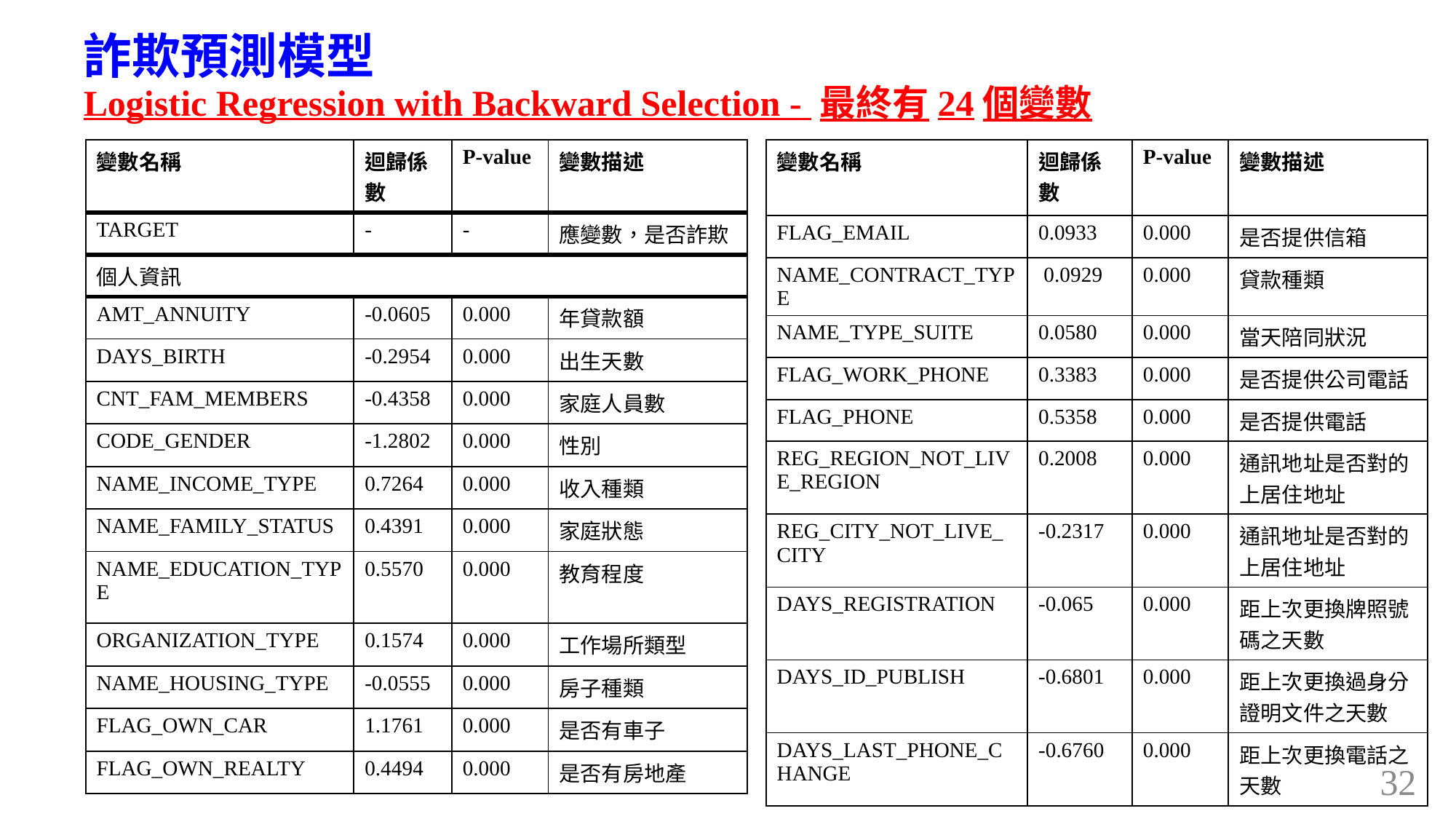

詐欺預測模型
Logistic Regression with Backward Selection - 最終有24個變數
| 變數名稱 | 迴歸係數 | P-value | 變數描述 |
| --- | --- | --- | --- |
| FLAG\_EMAIL | 0.0933 | 0.000 | 是否提供信箱 |
| NAME\_CONTRACT\_TYPE | 0.0929 | 0.000 | 貸款種類 |
| NAME\_TYPE\_SUITE | 0.0580 | 0.000 | 當天陪同狀況 |
| FLAG\_WORK\_PHONE | 0.3383 | 0.000 | 是否提供公司電話 |
| FLAG\_PHONE | 0.5358 | 0.000 | 是否提供電話 |
| REG\_REGION\_NOT\_LIVE\_REGION | 0.2008 | 0.000 | 通訊地址是否對的上居住地址 |
| REG\_CITY\_NOT\_LIVE\_CITY | -0.2317 | 0.000 | 通訊地址是否對的上居住地址 |
| DAYS\_REGISTRATION | -0.065 | 0.000 | 距上次更換牌照號碼之天數 |
| DAYS\_ID\_PUBLISH | -0.6801 | 0.000 | 距上次更換過身分證明文件之天數 |
| DAYS\_LAST\_PHONE\_CHANGE | -0.6760 | 0.000 | 距上次更換電話之天數 |
| 變數名稱 | 迴歸係數 | P-value | 變數描述 |
| --- | --- | --- | --- |
| TARGET | - | - | 應變數，是否詐欺 |
| 個人資訊 |  |  |  |
| AMT\_ANNUITY | -0.0605 | 0.000 | 年貸款額 |
| DAYS\_BIRTH | -0.2954 | 0.000 | 出生天數 |
| CNT\_FAM\_MEMBERS | -0.4358 | 0.000 | 家庭人員數 |
| CODE\_GENDER | -1.2802 | 0.000 | 性別 |
| NAME\_INCOME\_TYPE | 0.7264 | 0.000 | 收入種類 |
| NAME\_FAMILY\_STATUS | 0.4391 | 0.000 | 家庭狀態 |
| NAME\_EDUCATION\_TYPE | 0.5570 | 0.000 | 教育程度 |
| ORGANIZATION\_TYPE | 0.1574 | 0.000 | 工作場所類型 |
| NAME\_HOUSING\_TYPE | -0.0555 | 0.000 | 房子種類 |
| FLAG\_OWN\_CAR | 1.1761 | 0.000 | 是否有車子 |
| FLAG\_OWN\_REALTY | 0.4494 | 0.000 | 是否有房地產 |
32